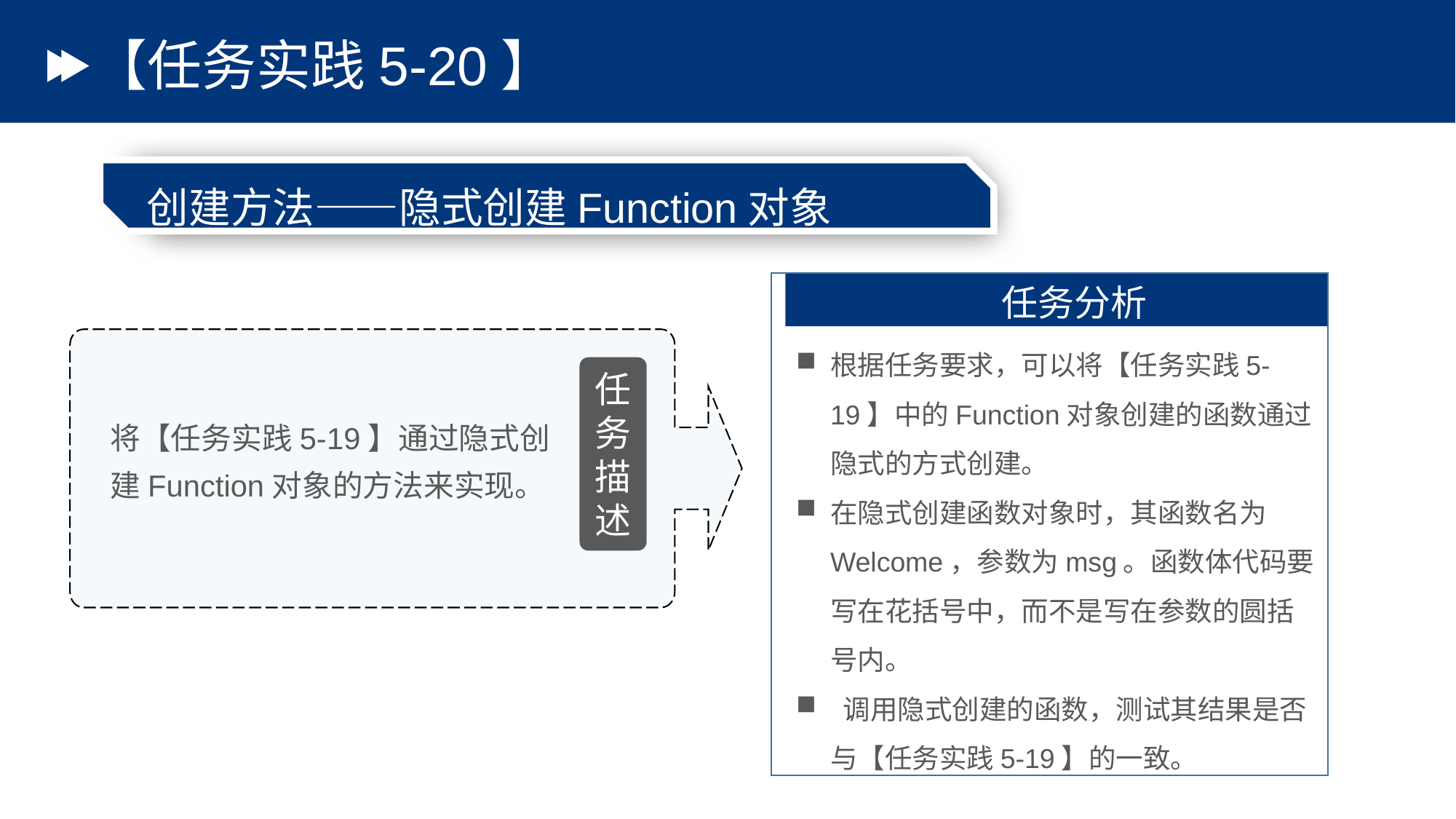

# 【任务实践5-20】
创建方法——隐式创建Function对象

任务分析
根据任务要求，可以将【任务实践5-19】中的Function对象创建的函数通过隐式的方式创建。
在隐式创建函数对象时，其函数名为Welcome，参数为msg。函数体代码要写在花括号中，而不是写在参数的圆括号内。
 调用隐式创建的函数，测试其结果是否与【任务实践5-19】的一致。

任务描述
将【任务实践5-19】通过隐式创建Function对象的方法来实现。